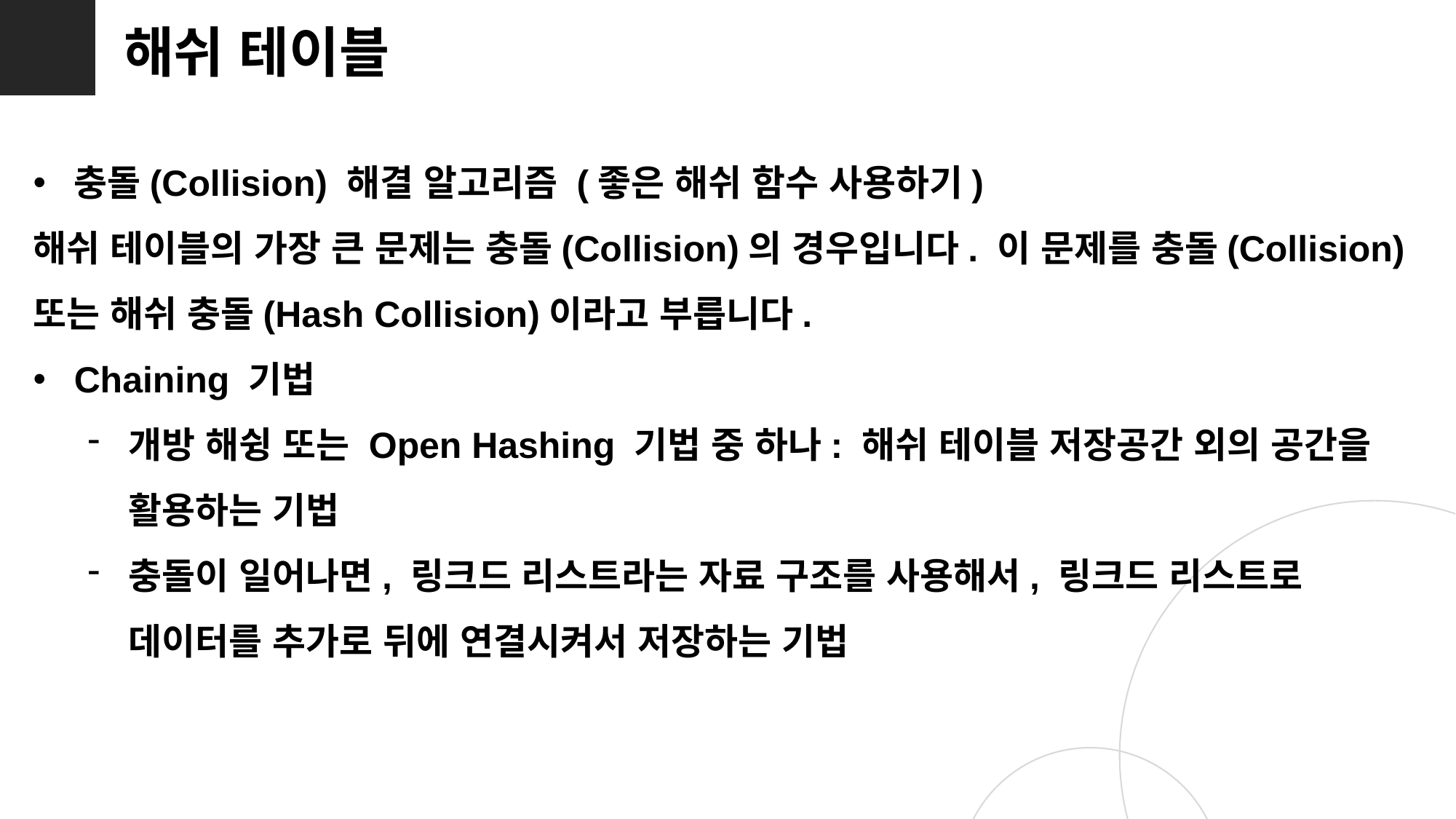

해쉬 테이블
충돌(Collision) 해결 알고리즘 (좋은 해쉬 함수 사용하기)
해쉬 테이블의 가장 큰 문제는 충돌(Collision)의 경우입니다. 이 문제를 충돌(Collision) 또는 해쉬 충돌(Hash Collision)이라고 부릅니다.
Chaining 기법
개방 해슁 또는 Open Hashing 기법 중 하나: 해쉬 테이블 저장공간 외의 공간을 활용하는 기법
충돌이 일어나면, 링크드 리스트라는 자료 구조를 사용해서, 링크드 리스트로 데이터를 추가로 뒤에 연결시켜서 저장하는 기법